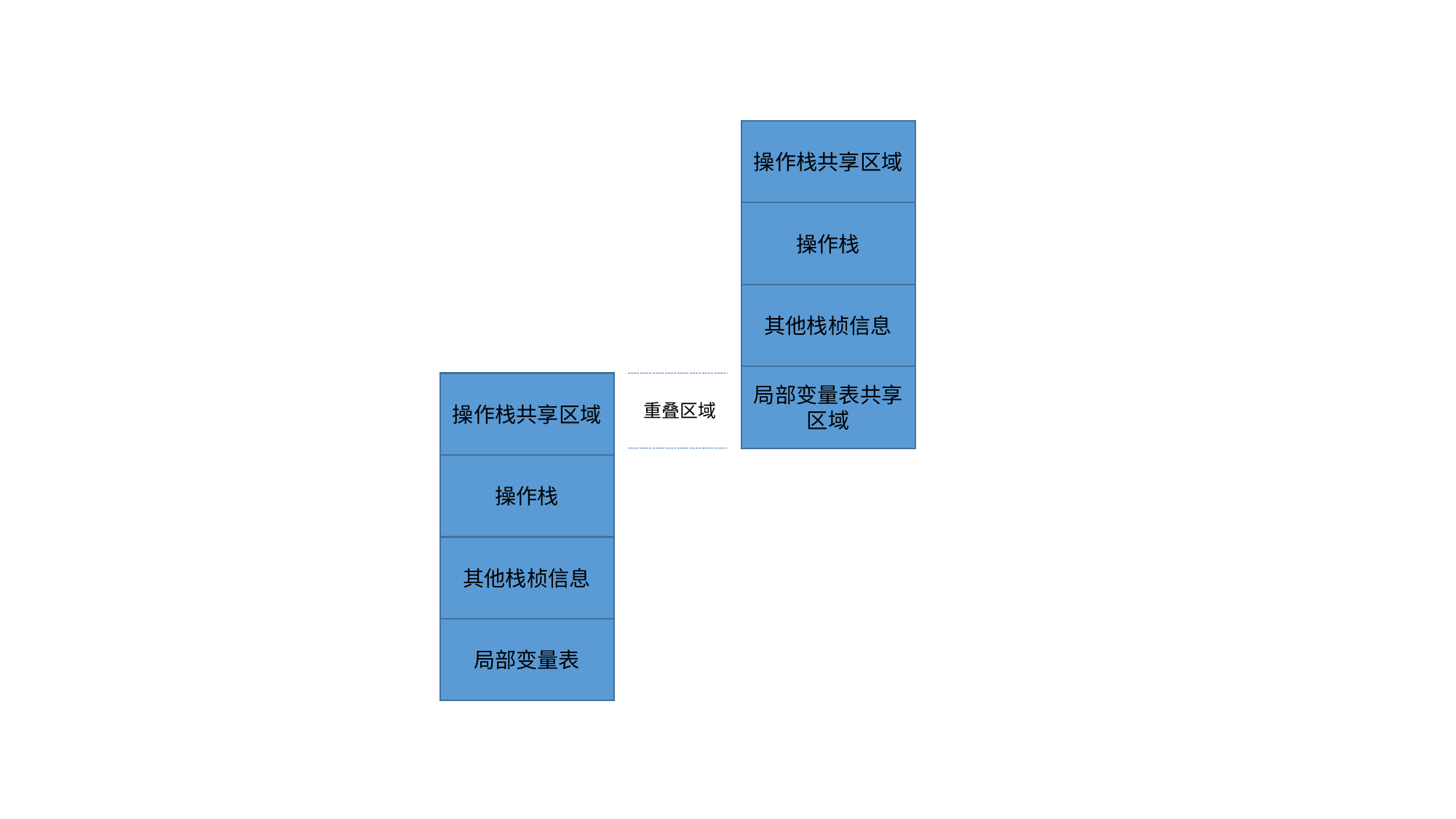

操作栈共享区域
操作栈
其他栈桢信息
局部变量表共享区域
操作栈共享区域
重叠区域
操作栈
其他栈桢信息
局部变量表